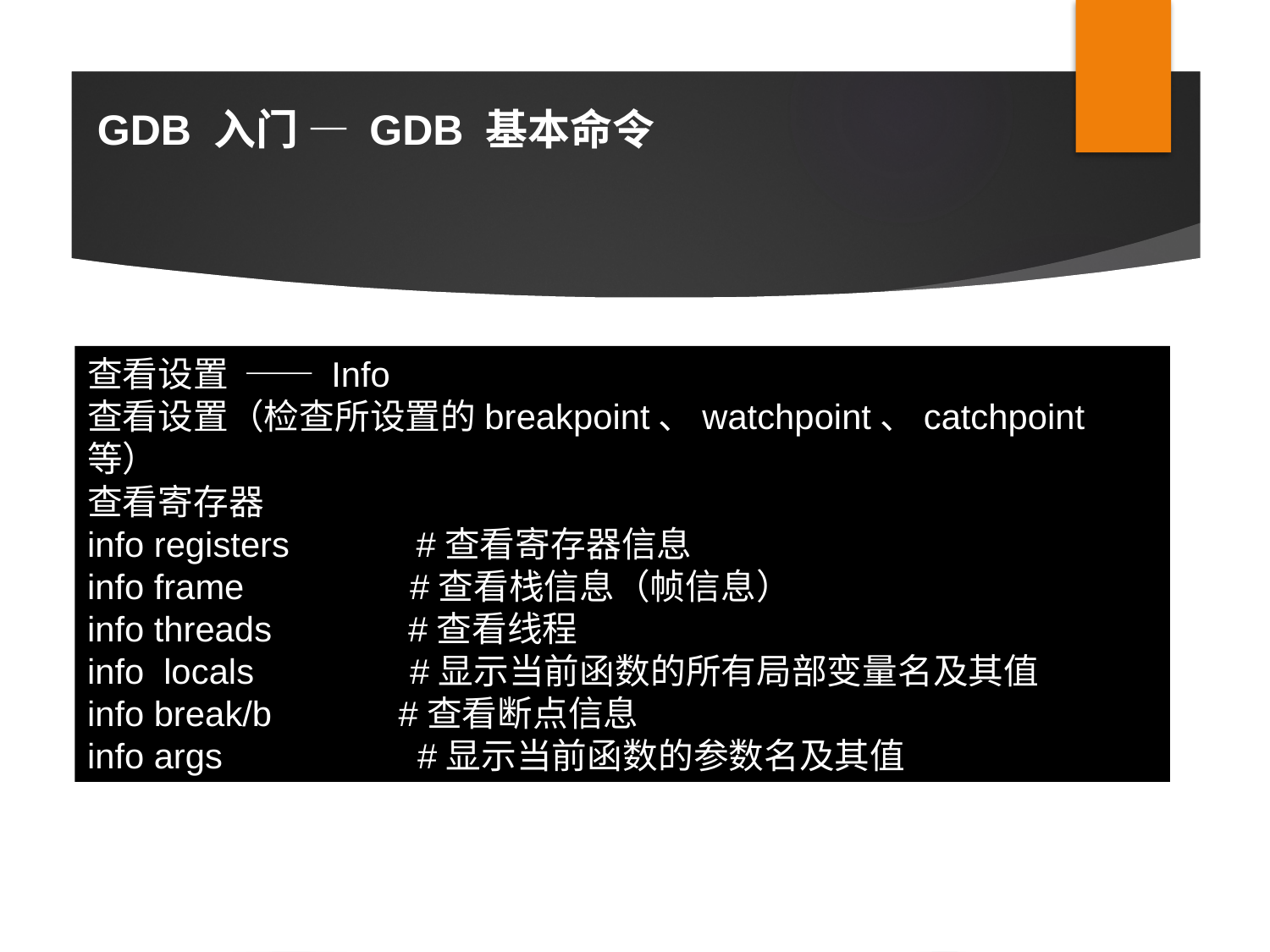

GDB 入门 — GDB 基本命令
查看设置  —— Info
查看设置（检查所设置的breakpoint、watchpoint、catchpoint等）
查看寄存器
info registers             #查看寄存器信息
info frame                 #查看栈信息（帧信息）
info threads              #查看线程
info  locals                #显示当前函数的所有局部变量名及其值
info break/b             #查看断点信息
info args                    #显示当前函数的参数名及其值